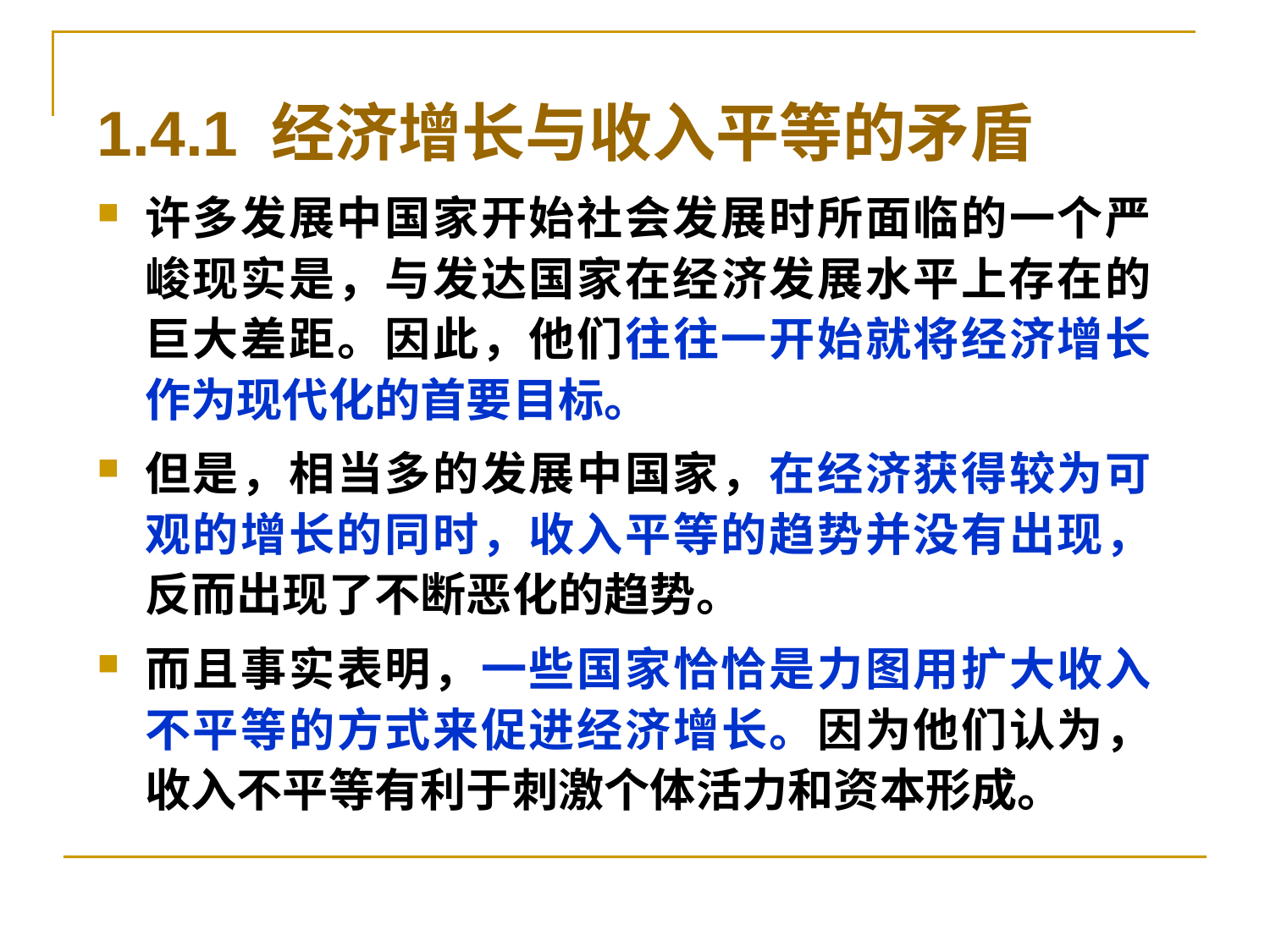

1.4.1 经济增长与收入平等的矛盾
许多发展中国家开始社会发展时所面临的一个严峻现实是，与发达国家在经济发展水平上存在的巨大差距。因此，他们往往一开始就将经济增长作为现代化的首要目标。
但是，相当多的发展中国家，在经济获得较为可观的增长的同时，收入平等的趋势并没有出现，反而出现了不断恶化的趋势。
而且事实表明，一些国家恰恰是力图用扩大收入不平等的方式来促进经济增长。因为他们认为，收入不平等有利于刺激个体活力和资本形成。
13